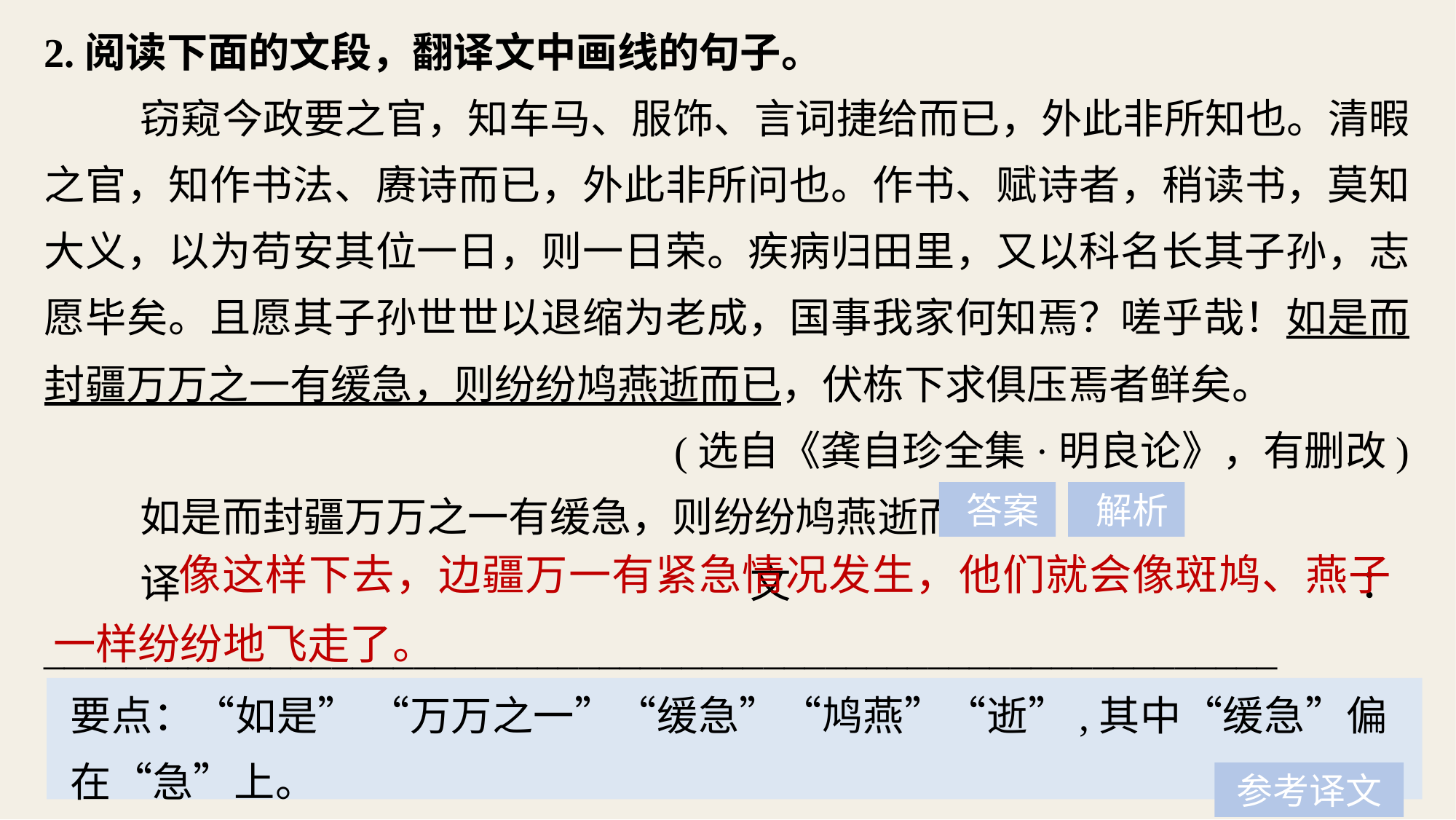

2.阅读下面的文段，翻译文中画线的句子。
窃窥今政要之官，知车马、服饰、言词捷给而已，外此非所知也。清暇之官，知作书法、赓诗而已，外此非所问也。作书、赋诗者，稍读书，莫知大义，以为苟安其位一日，则一日荣。疾病归田里，又以科名长其子孙，志愿毕矣。且愿其子孙世世以退缩为老成，国事我家何知焉？嗟乎哉！如是而封疆万万之一有缓急，则纷纷鸠燕逝而已，伏栋下求俱压焉者鲜矣。
(选自《龚自珍全集·明良论》，有删改)
如是而封疆万万之一有缓急，则纷纷鸠燕逝而已。
译文：____________________________________________________________
___________________
 答案
 解析
           像这样下去，边疆万一有紧急情况发生，他们就会像斑鸠、燕子一样纷纷地飞走了。
要点：“如是” “万万之一”“缓急”“鸠燕”“逝”,其中“缓急”偏在“急”上。

参考译文